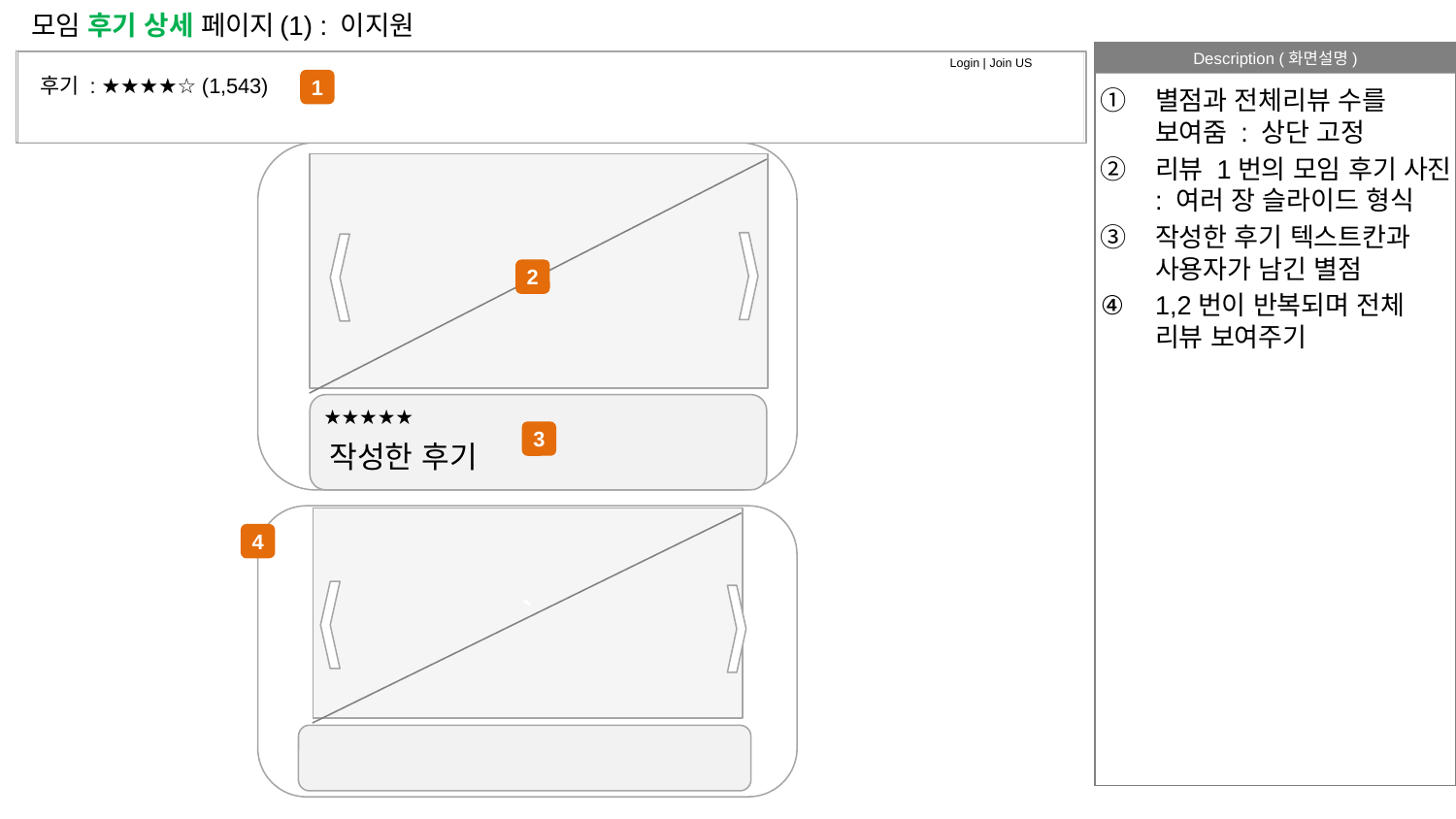

# 모임 후기 상세 페이지(1) : 이지원
Login | Join US

`
후기 : ★★★★☆ (1,543)
1
별점과 전체리뷰 수를 보여줌 : 상단 고정
리뷰 1번의 모임 후기 사진 : 여러 장 슬라이드 형식
작성한 후기 텍스트칸과 사용자가 남긴 별점
1,2번이 반복되며 전체 리뷰 보여주기

`

2

★★★★★
3
작성한 후기

`
4

공지사항